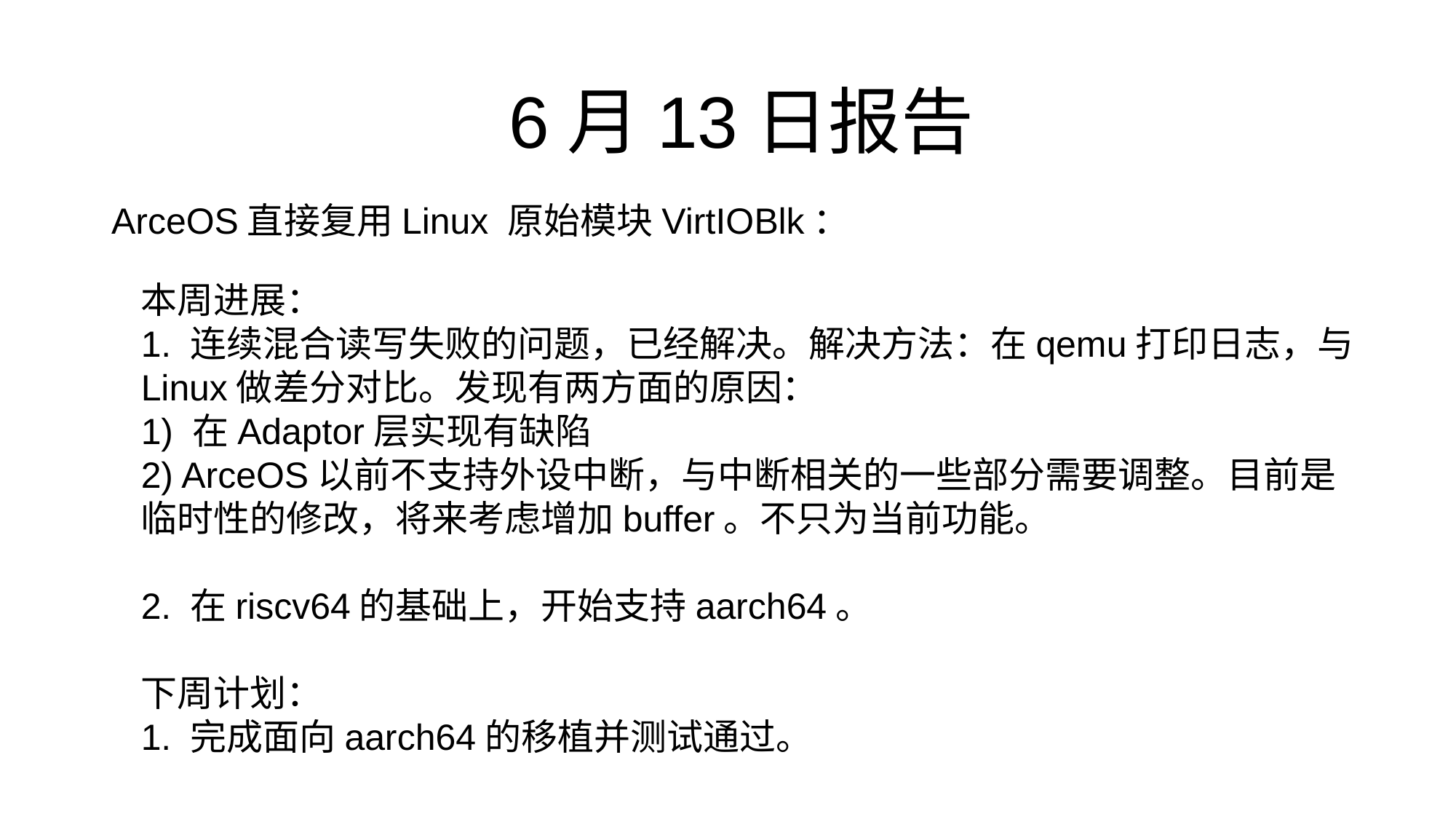

6月13日报告
ArceOS直接复用Linux 原始模块VirtIOBlk：
本周进展：
1. 连续混合读写失败的问题，已经解决。解决方法：在qemu打印日志，与Linux做差分对比。发现有两方面的原因：
1) 在Adaptor层实现有缺陷
2) ArceOS以前不支持外设中断，与中断相关的一些部分需要调整。目前是临时性的修改，将来考虑增加buffer。不只为当前功能。

2. 在riscv64的基础上，开始支持aarch64。

下周计划：
1. 完成面向aarch64的移植并测试通过。